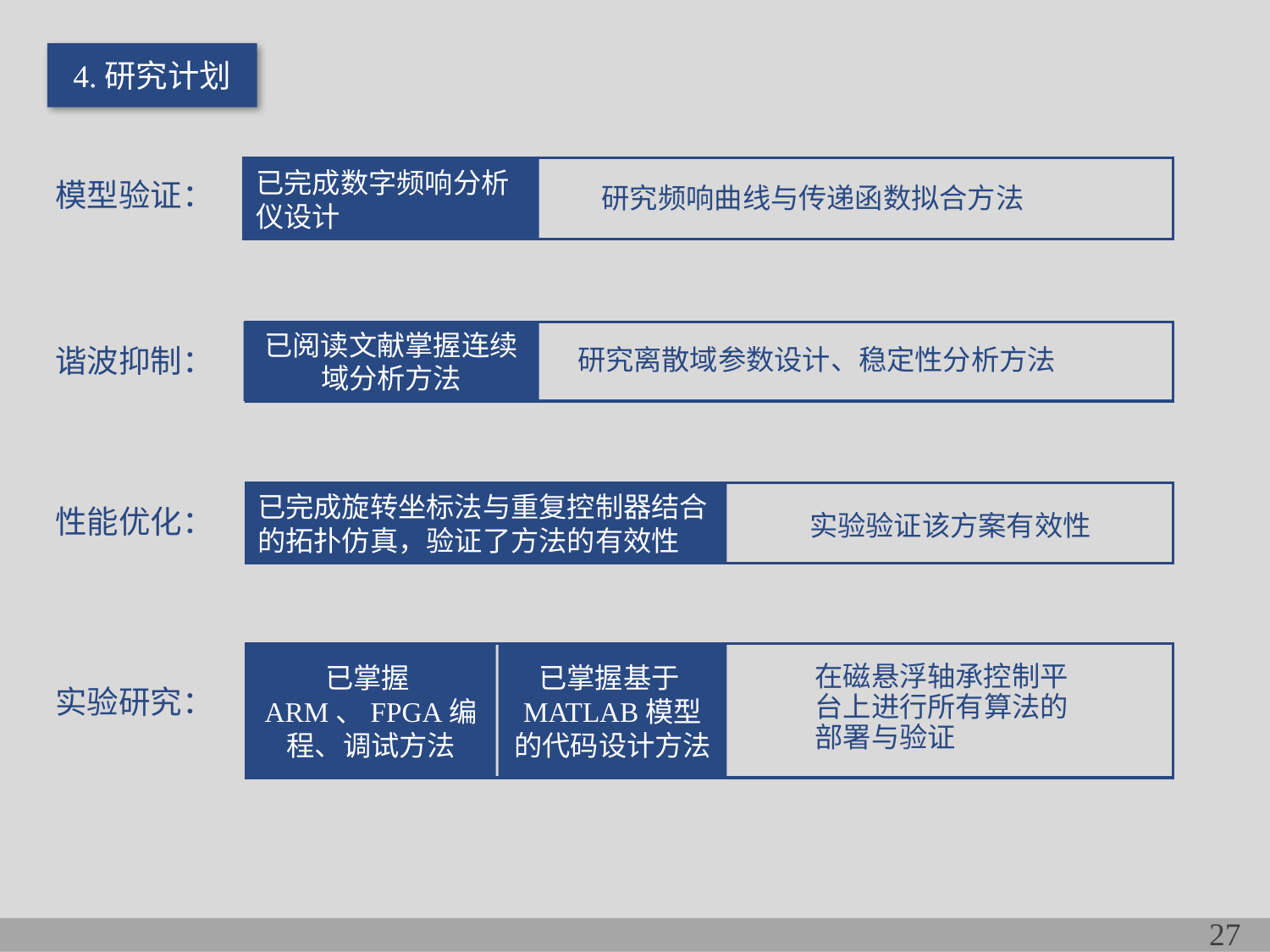

4.研究计划

模型验证：
已完成数字频响分析仪设计
研究频响曲线与传递函数拟合方法

已阅读文献掌握连续域分析方法

谐波抑制：
研究离散域参数设计、稳定性分析方法

已完成旋转坐标法与重复控制器结合的拓扑仿真，验证了方法的有效性
性能优化：

实验验证该方案有效性

已掌握ARM、FPGA编程、调试方法
已掌握基于MATLAB模型的代码设计方法
实验研究：
在磁悬浮轴承控制平台上进行所有算法的部署与验证

27